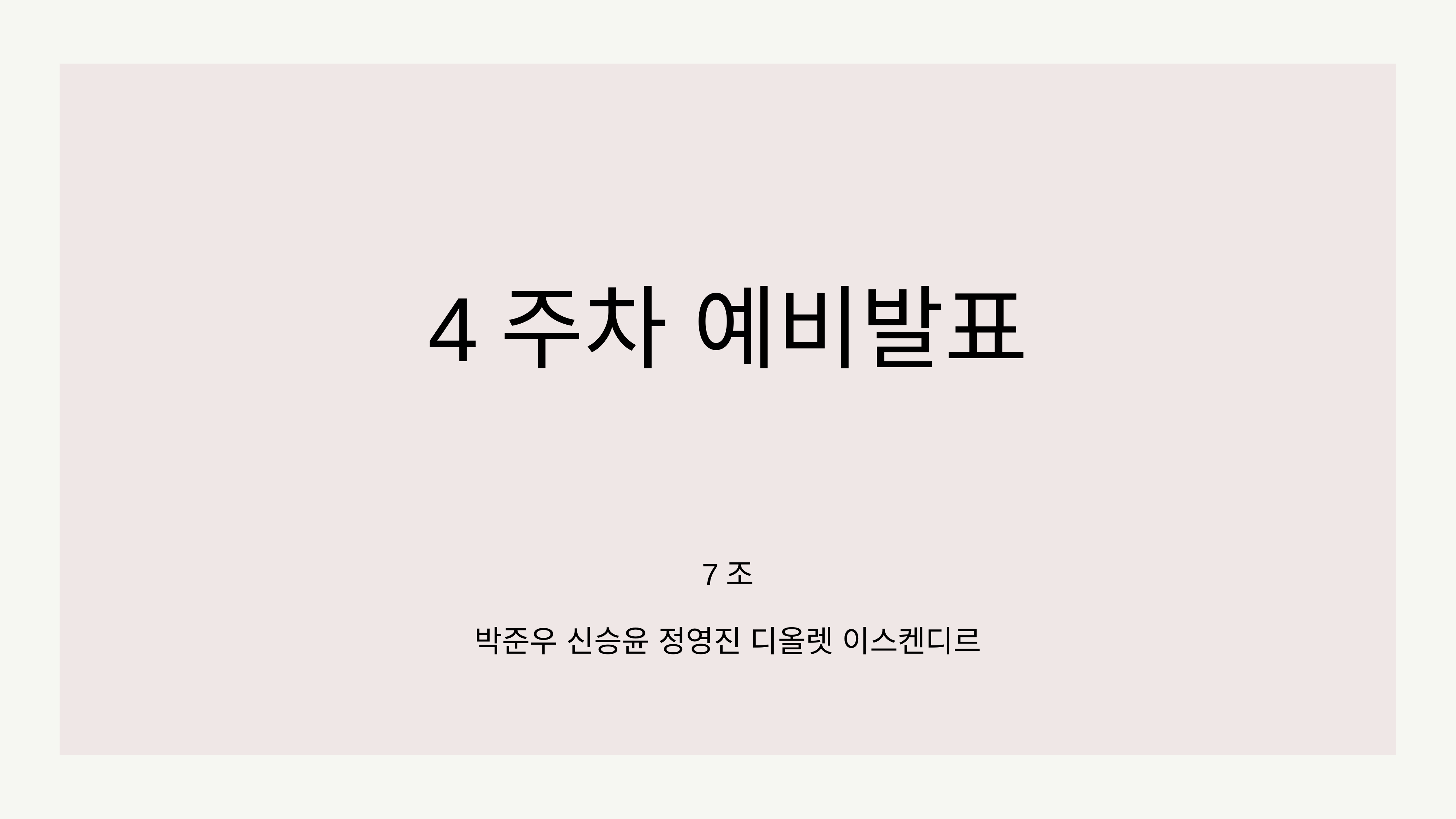

4주차 예비발표
7조
박준우 신승윤 정영진 디올렛 이스켄디르